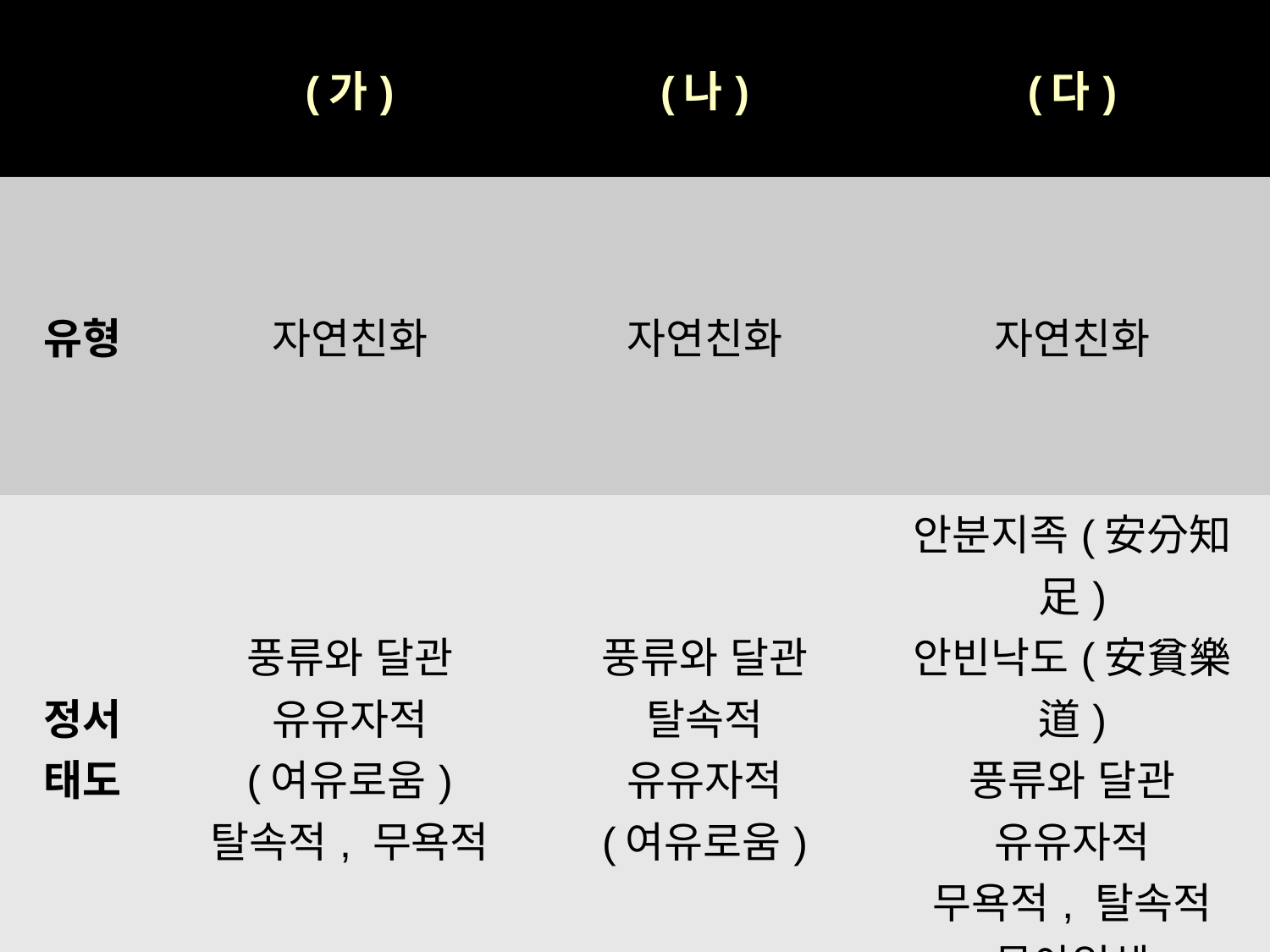

|  | (가) | (나) | (다) |
| --- | --- | --- | --- |
| 유형 | 자연친화 | 자연친화 | 자연친화 |
| 정서 태도 | 풍류와 달관 유유자적 (여유로움) 탈속적, 무욕적 | 풍류와 달관 탈속적 유유자적 (여유로움) | 안분지족(安分知足) 안빈낙도(安貧樂道) 풍류와 달관 유유자적 무욕적, 탈속적 물아일체 |